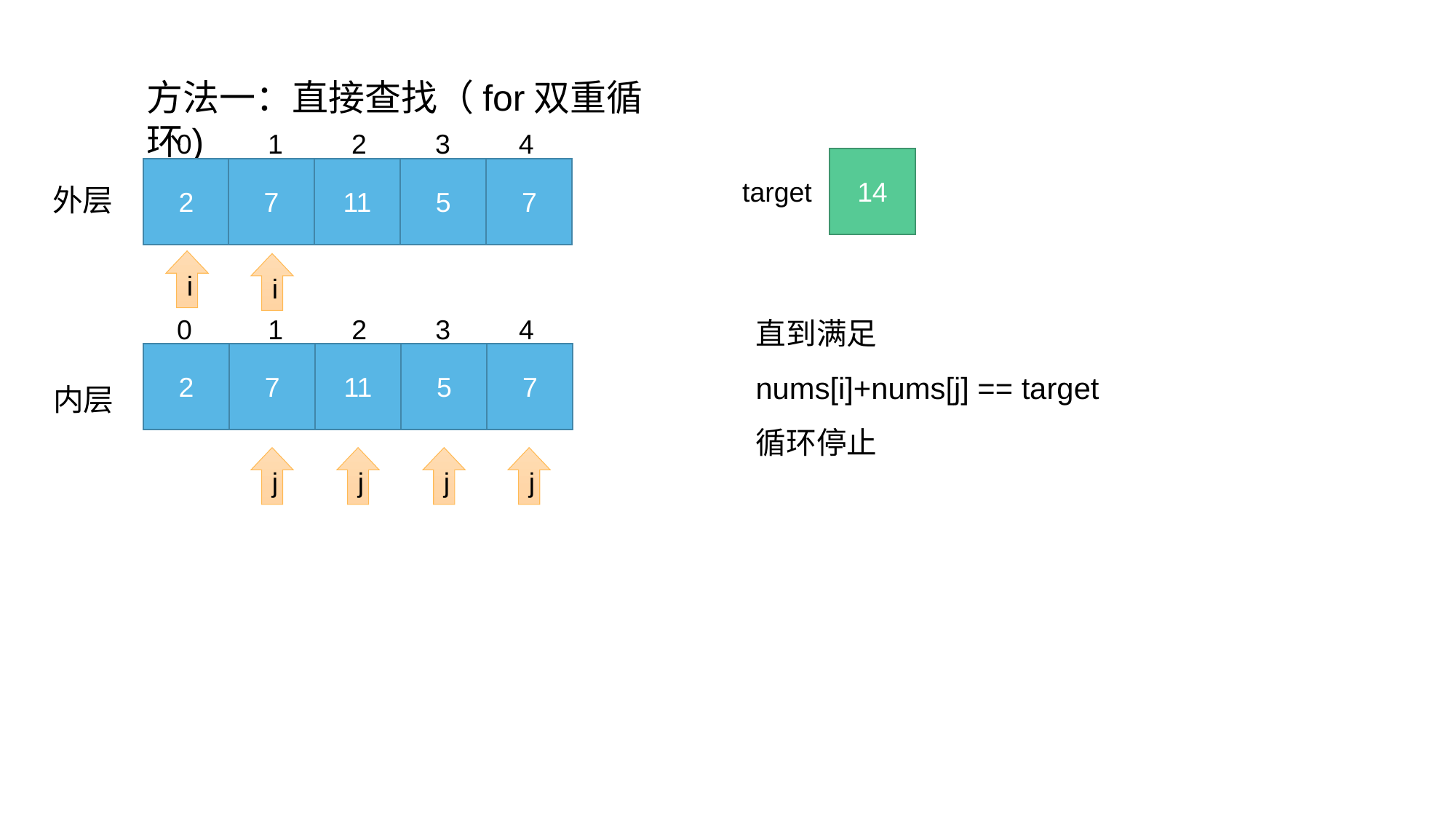

方法一：直接查找（for双重循环)
   0          1         2         3         4
14
2
7
11
5
7
target
外层
i
i
直到满足
nums[i]+nums[j] == target
循环停止

   0          1         2         3         4
2
7
11
5
7
内层
j
j
j
j